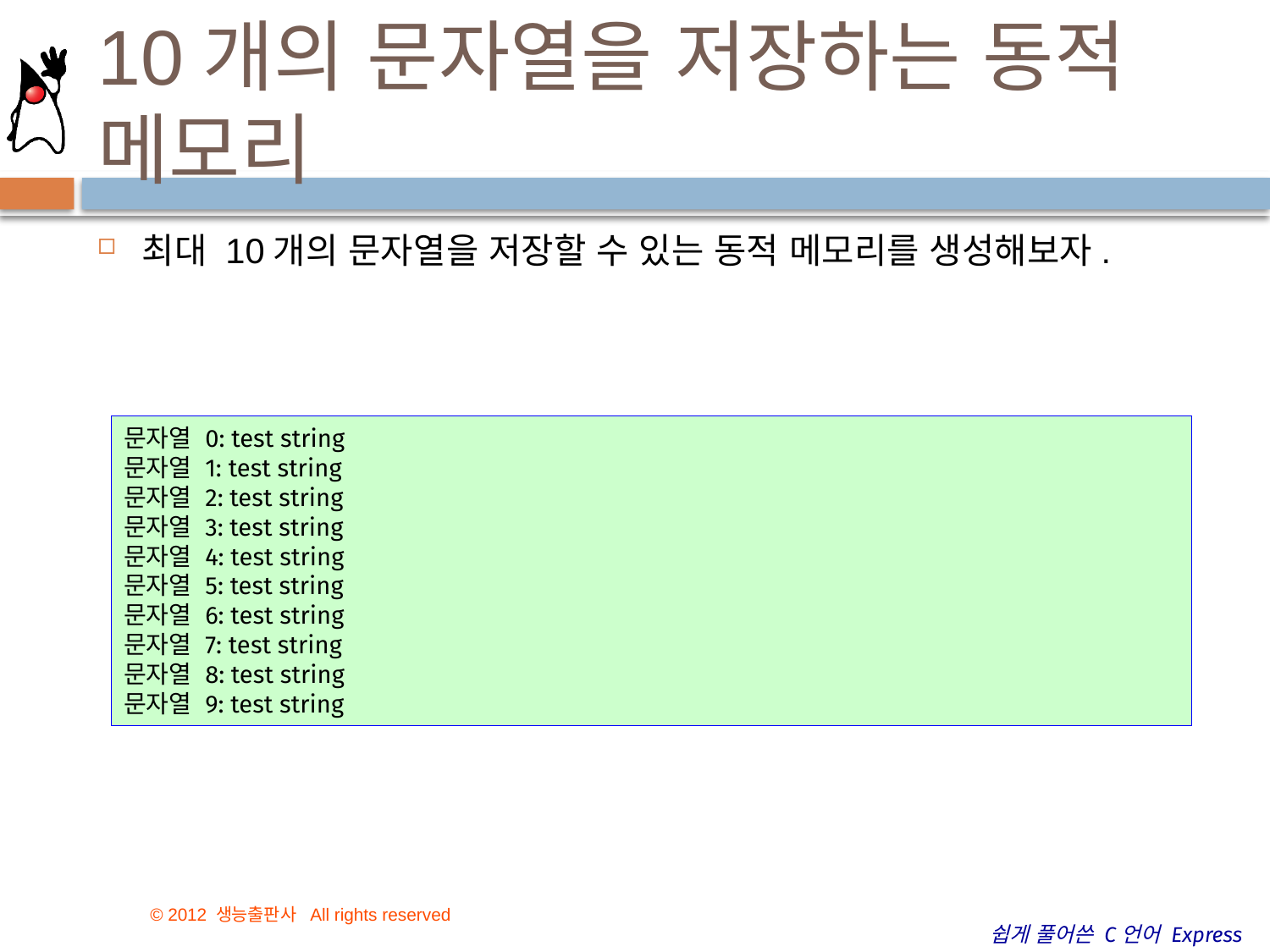

# 10개의 문자열을 저장하는 동적 메모리
최대 10개의 문자열을 저장할 수 있는 동적 메모리를 생성해보자.
문자열 0: test string
문자열 1: test string
문자열 2: test string
문자열 3: test string
문자열 4: test string
문자열 5: test string
문자열 6: test string
문자열 7: test string
문자열 8: test string
문자열 9: test string